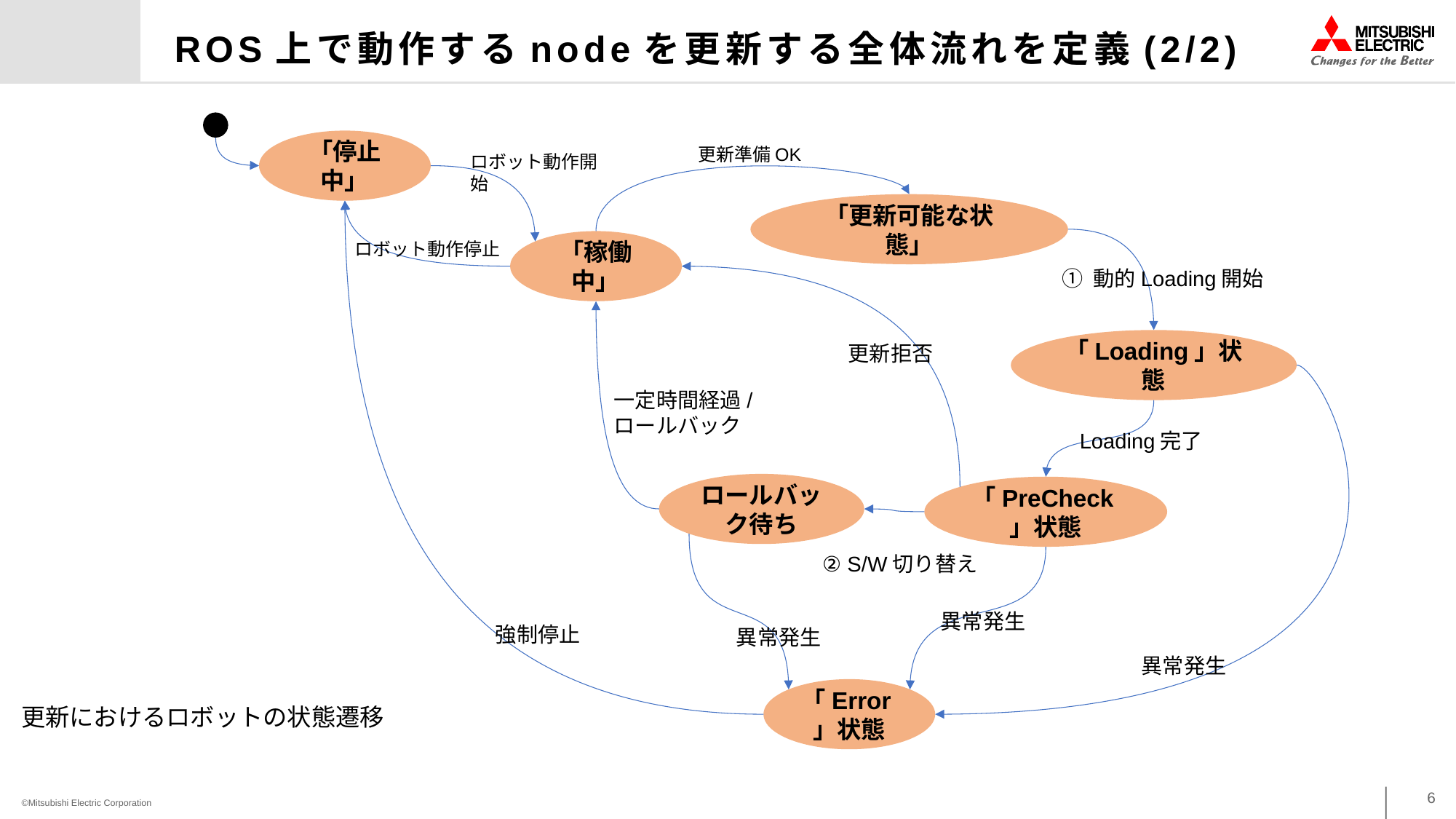

# ROS上で動作するnodeを更新する全体流れを定義(2/2)

「停止中」
更新準備OK
ロボット動作開始
「更新可能な状態」
「稼働中」
ロボット動作停止
① 動的Loading開始
「Loading」状態
更新拒否
一定時間経過/
ロールバック
Loading完了
ロールバック待ち
「PreCheck」状態
② S/W切り替え
異常発生
強制停止
異常発生
異常発生
「Error」状態
更新におけるロボットの状態遷移
6